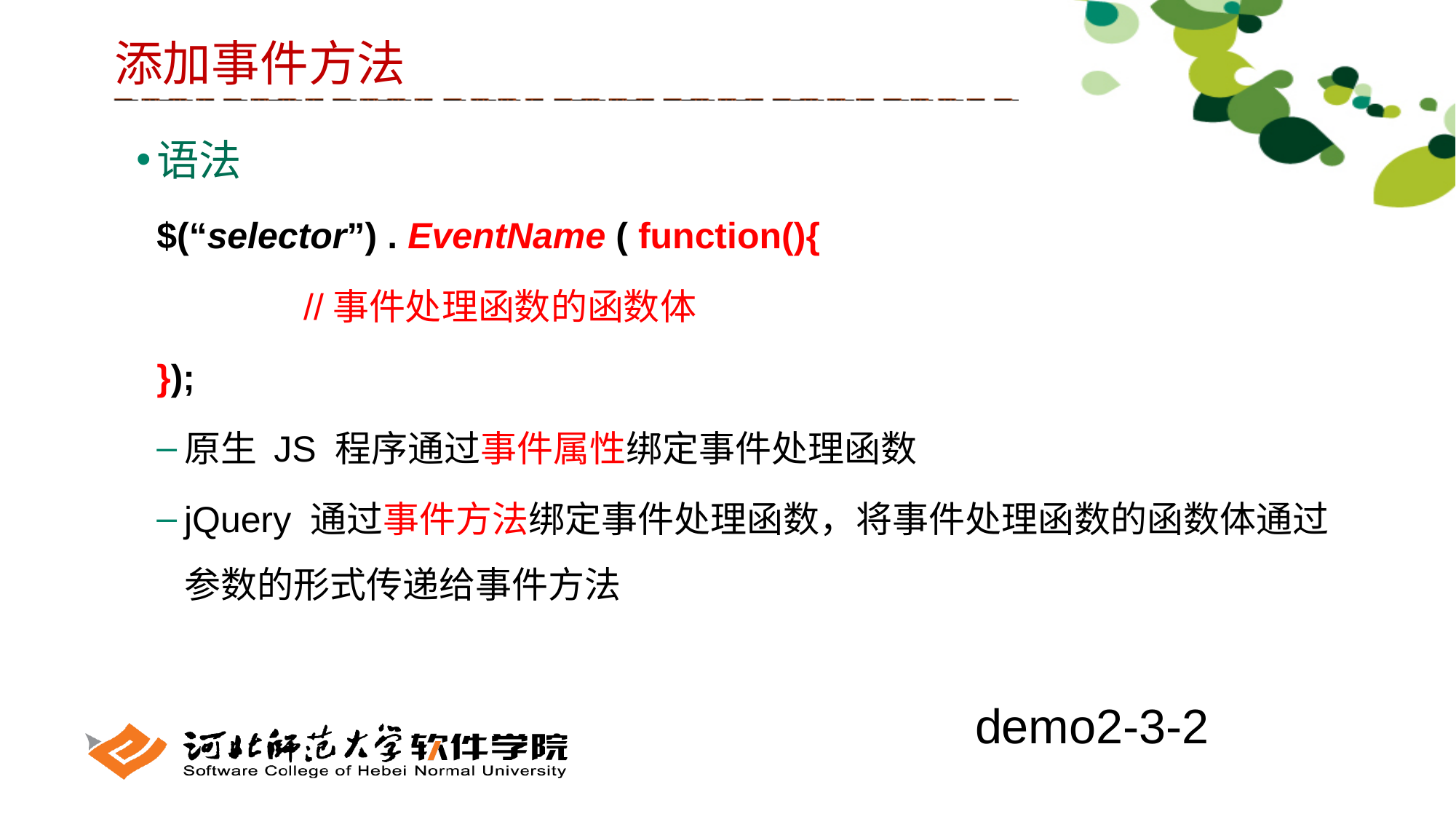

添加事件方法
语法
$(“selector”) . EventName ( function(){
		 //事件处理函数的函数体
});
原生 JS 程序通过事件属性绑定事件处理函数
jQuery 通过事件方法绑定事件处理函数，将事件处理函数的函数体通过参数的形式传递给事件方法
demo2-3-2